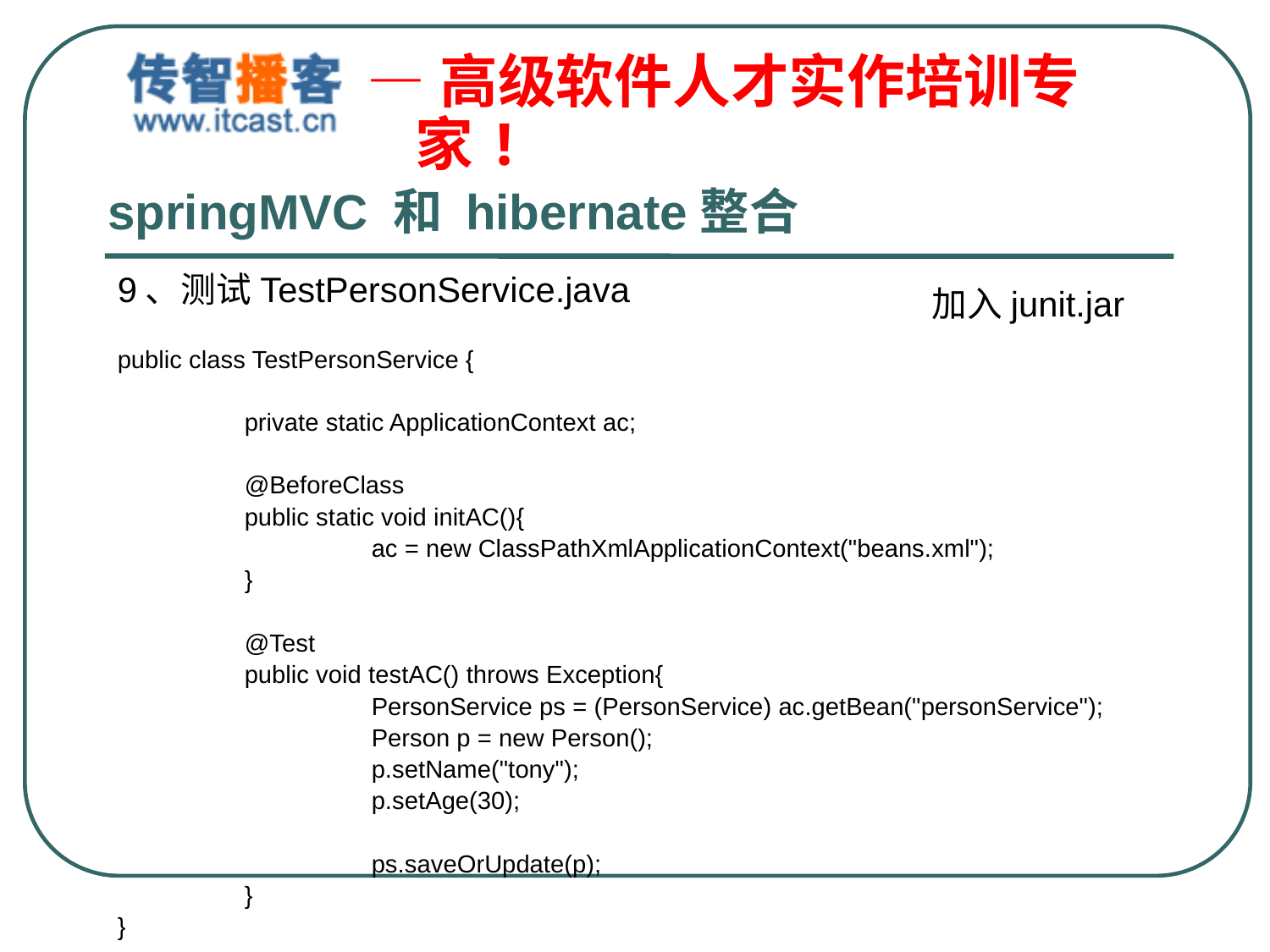

# springMVC 和 hibernate整合
9、测试TestPersonService.java

public class TestPersonService {

	private static ApplicationContext ac;

	@BeforeClass
	public static void initAC(){
		ac = new ClassPathXmlApplicationContext("beans.xml");
	}

	@Test
	public void testAC() throws Exception{
		PersonService ps = (PersonService) ac.getBean("personService");
		Person p = new Person();
		p.setName("tony");
		p.setAge(30);

		ps.saveOrUpdate(p);
	}
}
加入junit.jar